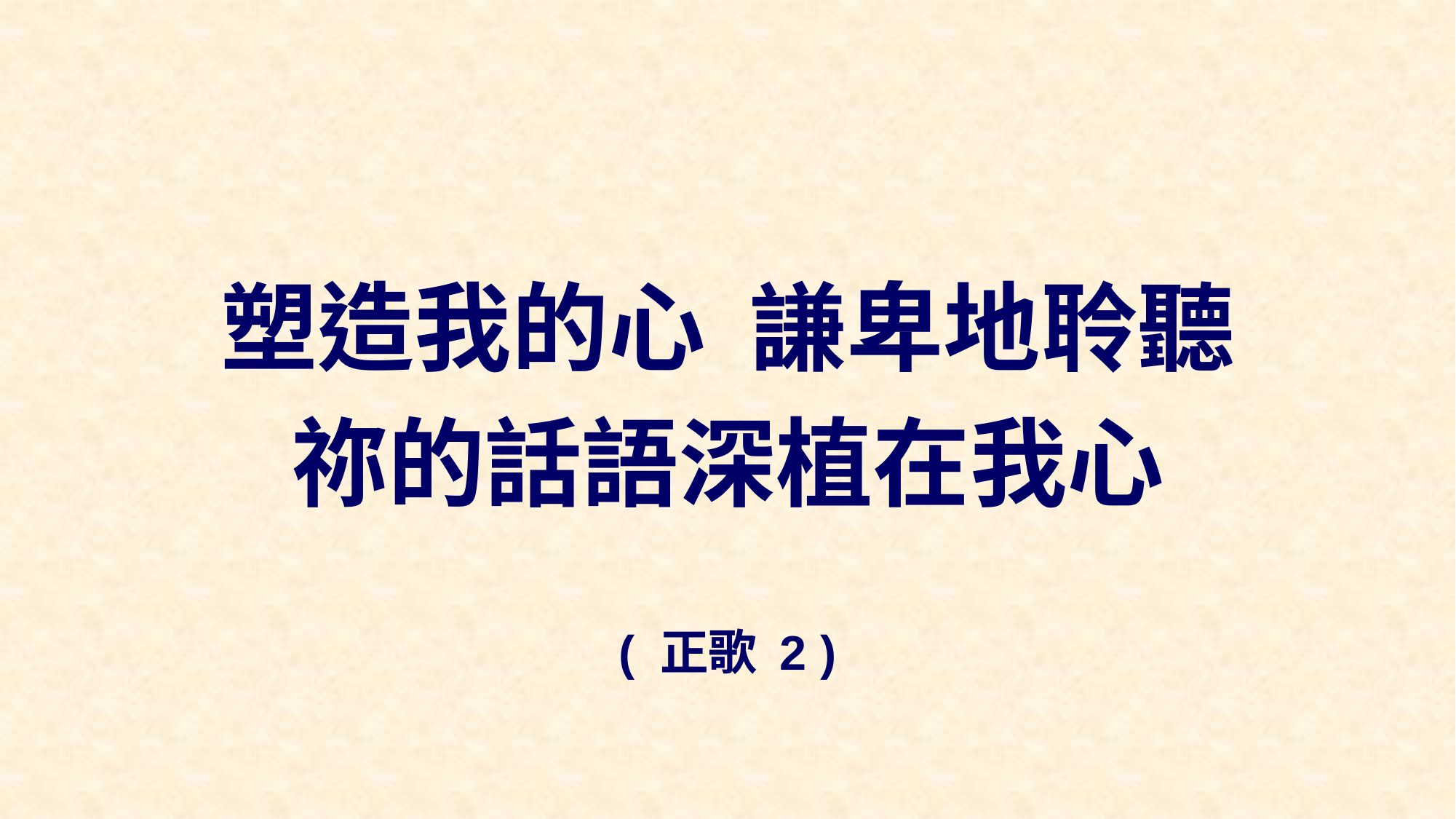

塑造我的心  謙卑地聆聽
祢的話語深植在我心
( 正歌 2 )